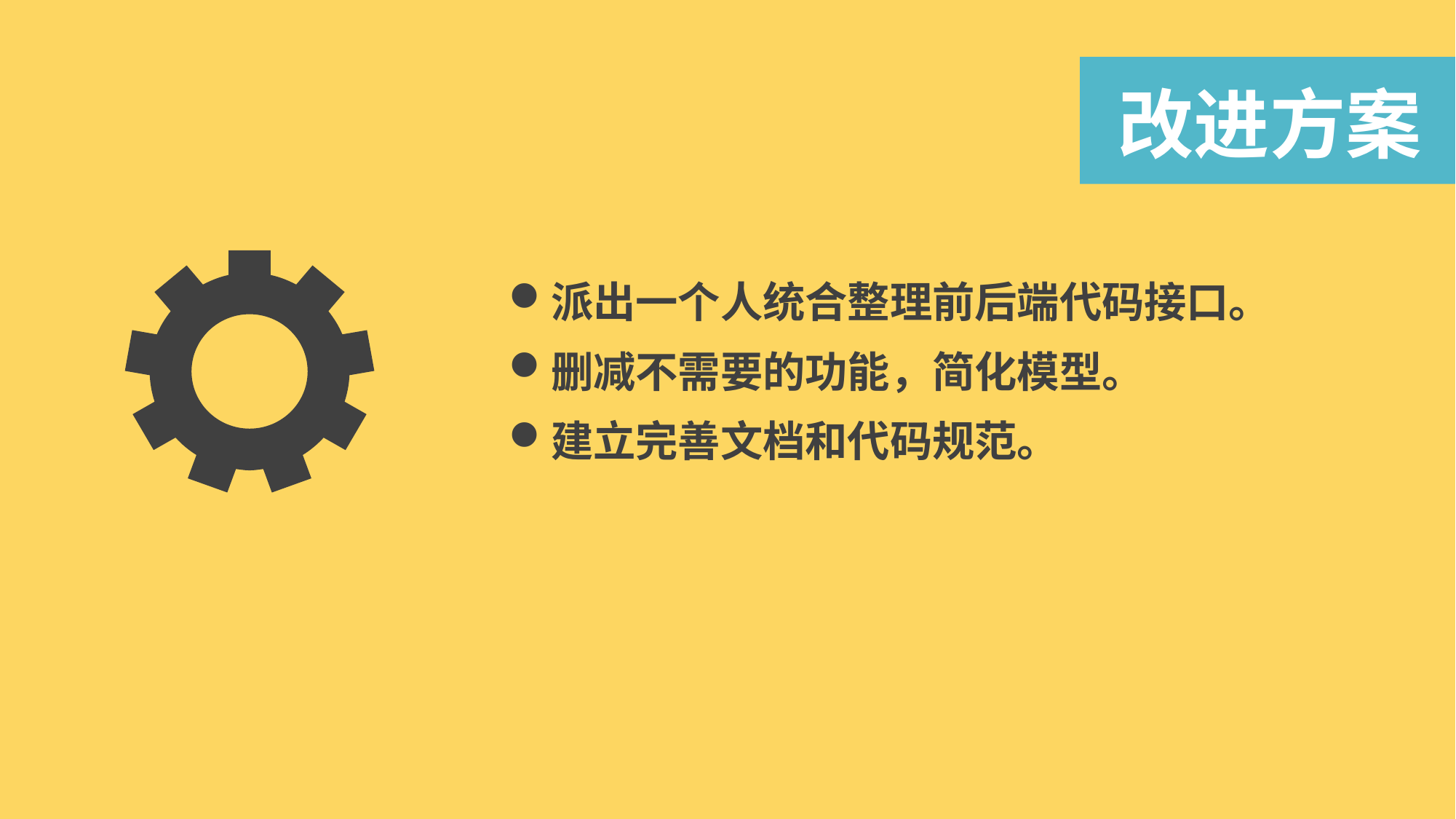

改进方案

派出一个人统合整理前后端代码接口。
删减不需要的功能，简化模型。
建立完善文档和代码规范。